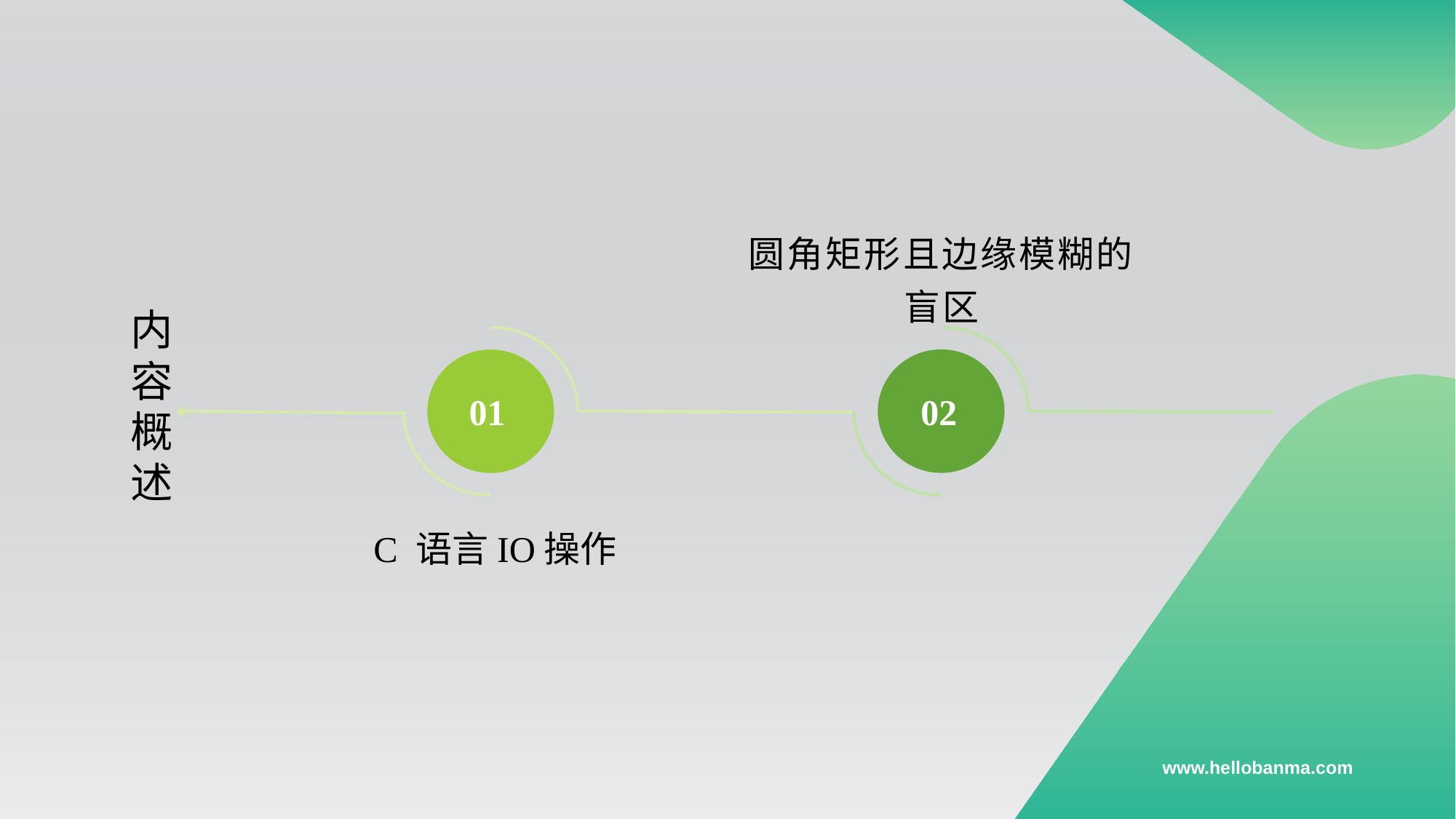

E6636BC20180234D78A0072836F0B4D012B9B20819CA8B80AED9843CB15D2BE16B49B138C168DB0622492808C846F7EBE809210AF1D07B411BBFC242736E2AD824FCF5ADD82D768704842C676EA24E528E02EF797557C5A5481ED19A51765CD8DE062B90DE3

BBAAD9C20180234D78A0072836F0B4B042B9B2041A17ABB0AAD98C35B1B12BB59B46B038D1633B0122192508C84678EB07F9210A11D00B811BBFC278761E2BD824FCD7ADA320F647849B2CF76F424AB49B2CEEB67226DF26F886619F47E20C48DE86249FDE3
圆角矩形且边缘模糊的盲区
内
容
概
述

02
01

C 语言IO操作